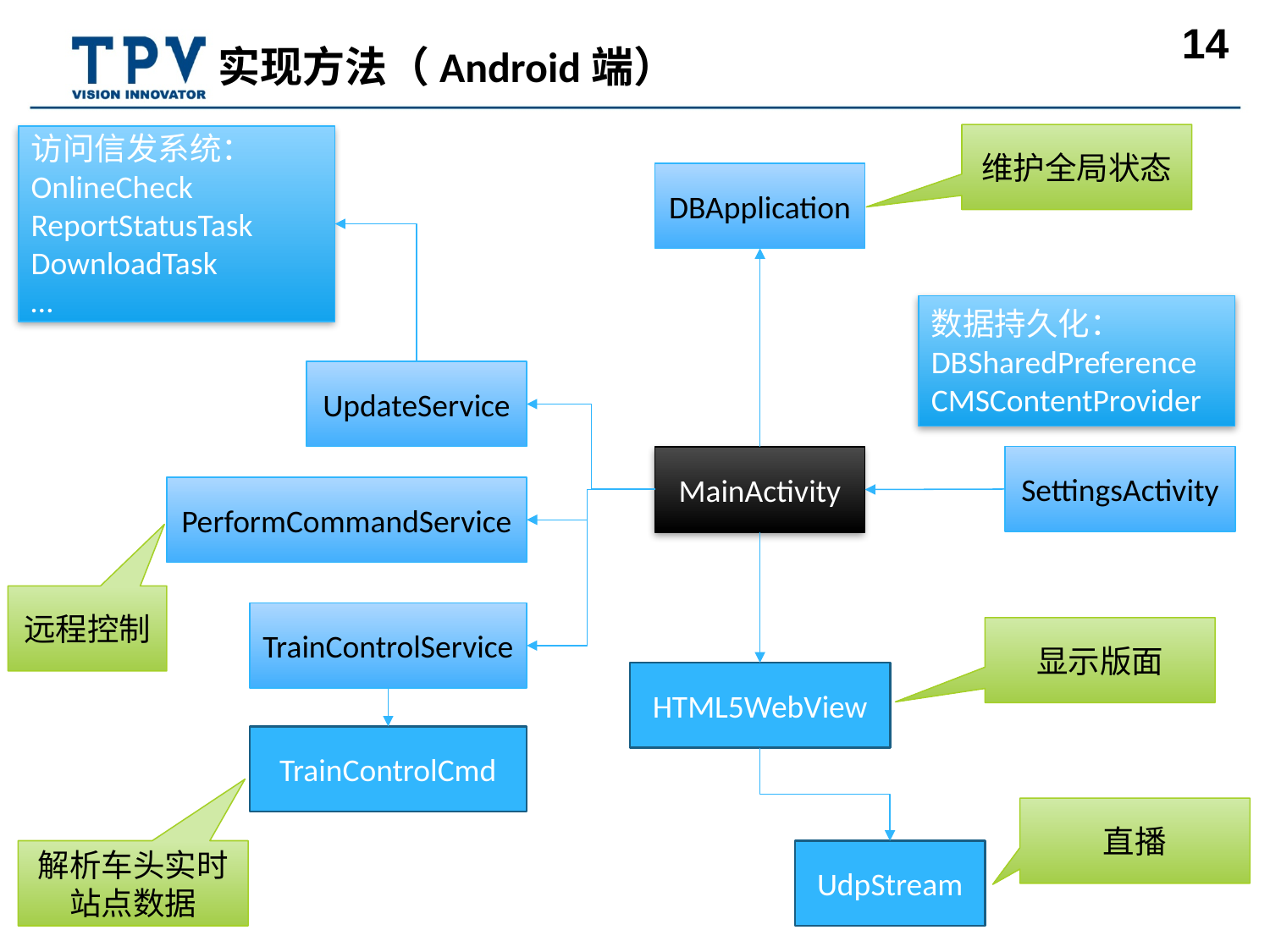

# 实现方法（Android端）
维护全局状态
访问信发系统：
OnlineCheck
ReportStatusTask
DownloadTask
…
DBApplication
数据持久化：
DBSharedPreference
CMSContentProvider
UpdateService
SettingsActivity
MainActivity
PerformCommandService
远程控制
TrainControlService
显示版面
HTML5WebView
TrainControlCmd
直播
解析车头实时站点数据
UdpStream